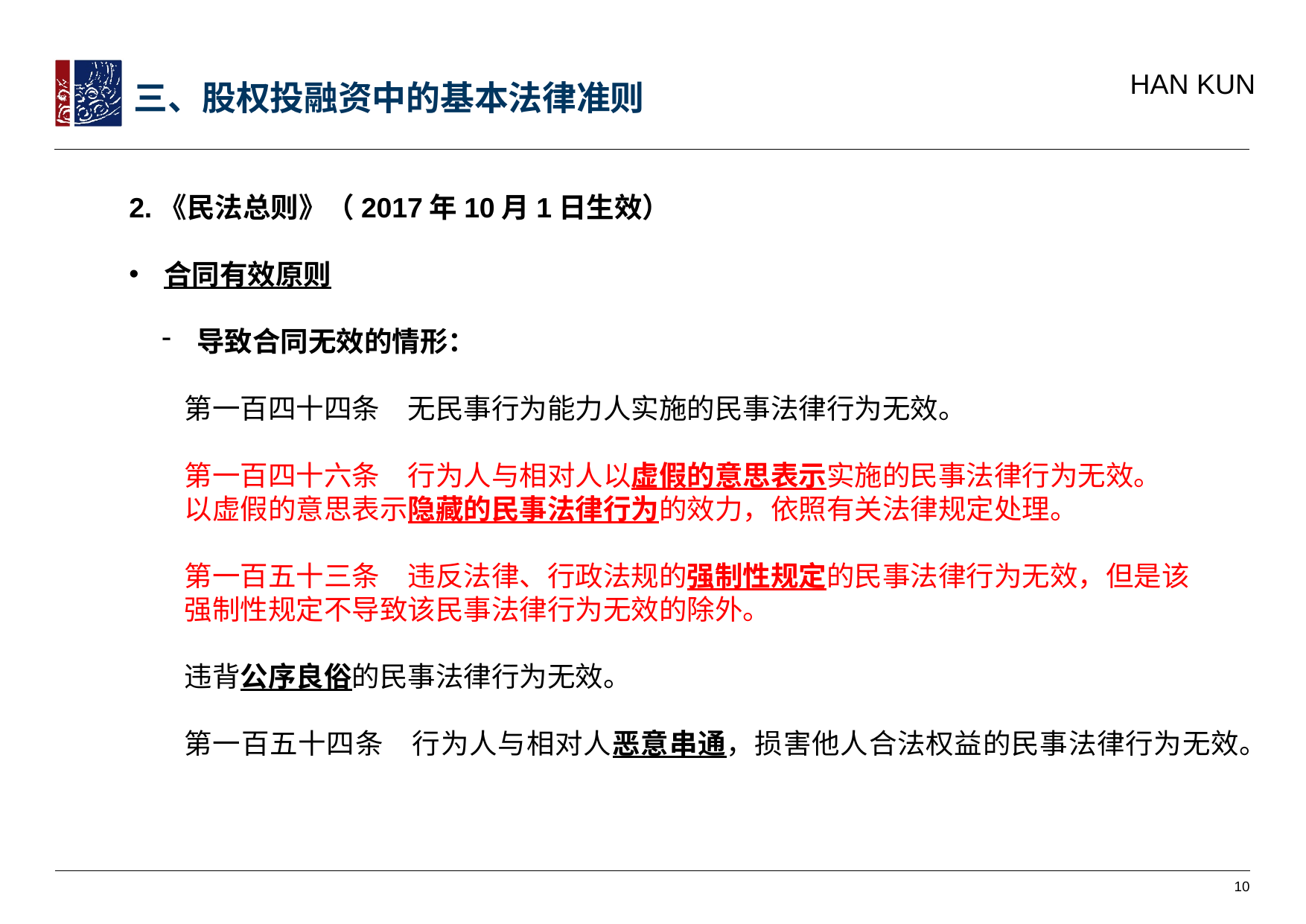

三、股权投融资中的基本法律准则
2.《民法总则》（2017年10月1日生效）

合同有效原则

导致合同无效的情形：

第一百四十四条　无民事行为能力人实施的民事法律行为无效。

第一百四十六条　行为人与相对人以虚假的意思表示实施的民事法律行为无效。
以虚假的意思表示隐藏的民事法律行为的效力，依照有关法律规定处理。

第一百五十三条　违反法律、行政法规的强制性规定的民事法律行为无效，但是该
强制性规定不导致该民事法律行为无效的除外。

违背公序良俗的民事法律行为无效。

第一百五十四条　行为人与相对人恶意串通，损害他人合法权益的民事法律行为无效。